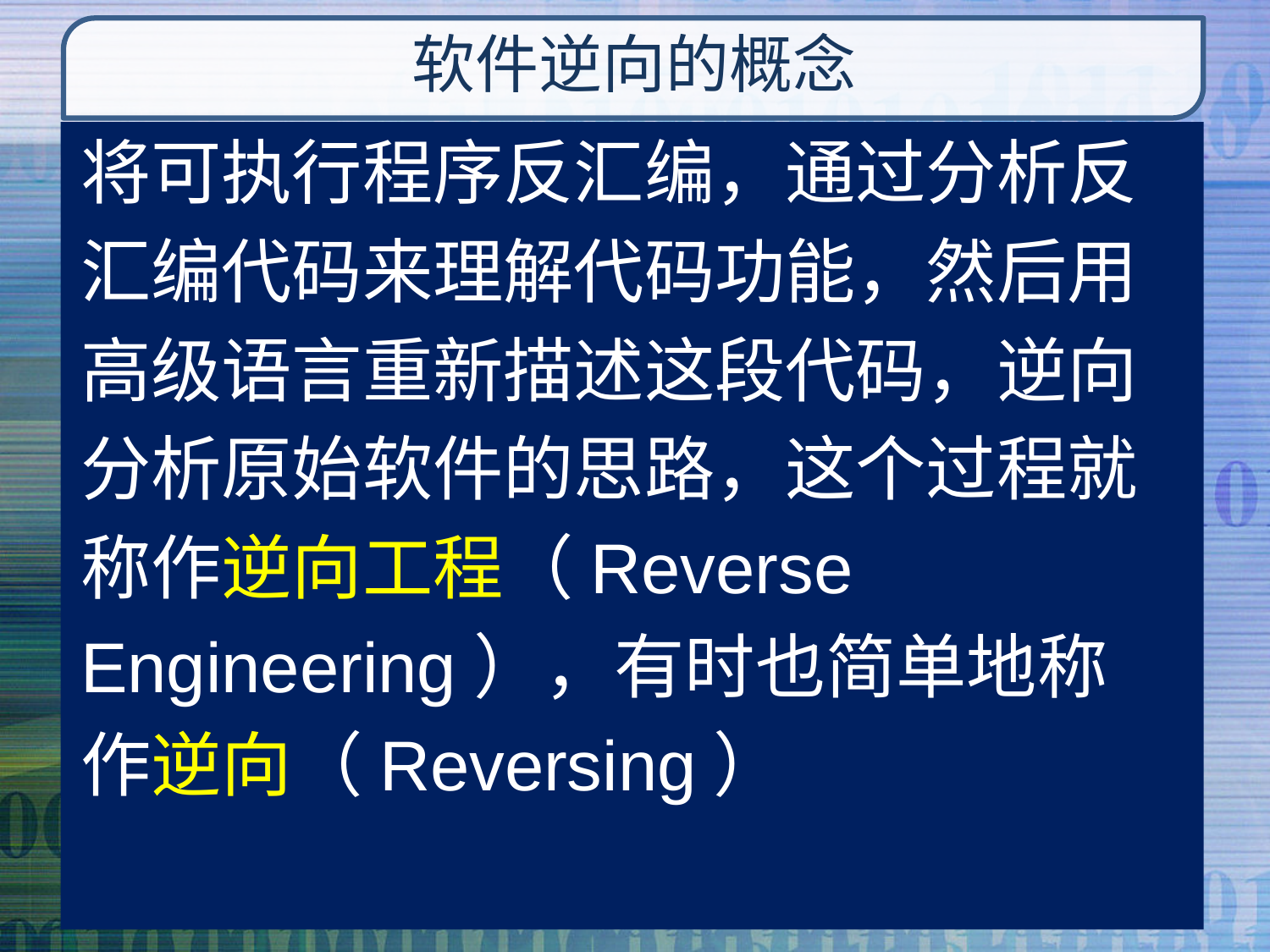

# 软件逆向的概念
将可执行程序反汇编，通过分析反
汇编代码来理解代码功能，然后用
高级语言重新描述这段代码，逆向
分析原始软件的思路，这个过程就
称作逆向工程（Reverse
Engineering），有时也简单地称
作逆向（Reversing）